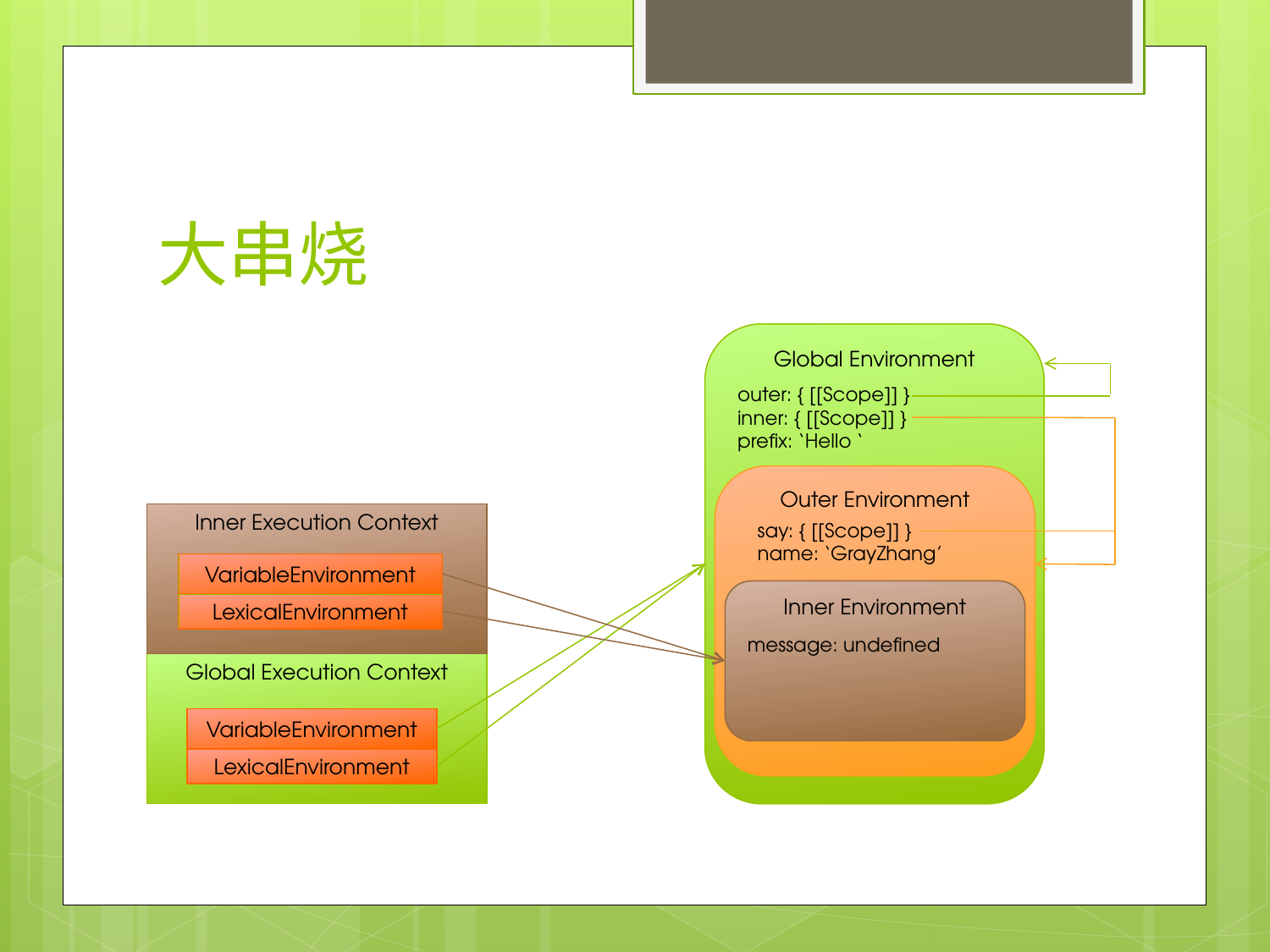

# 大串烧
Global Environment
outer: { [[Scope]] }
inner: { [[Scope]] }
prefix: ‘Hello ‘
Outer Environment
Inner Execution Context
say: { [[Scope]] }
name: ‘GrayZhang’
VariableEnvironment
Inner Environment
LexicalEnvironment
message: undefined
Global Execution Context
VariableEnvironment
LexicalEnvironment